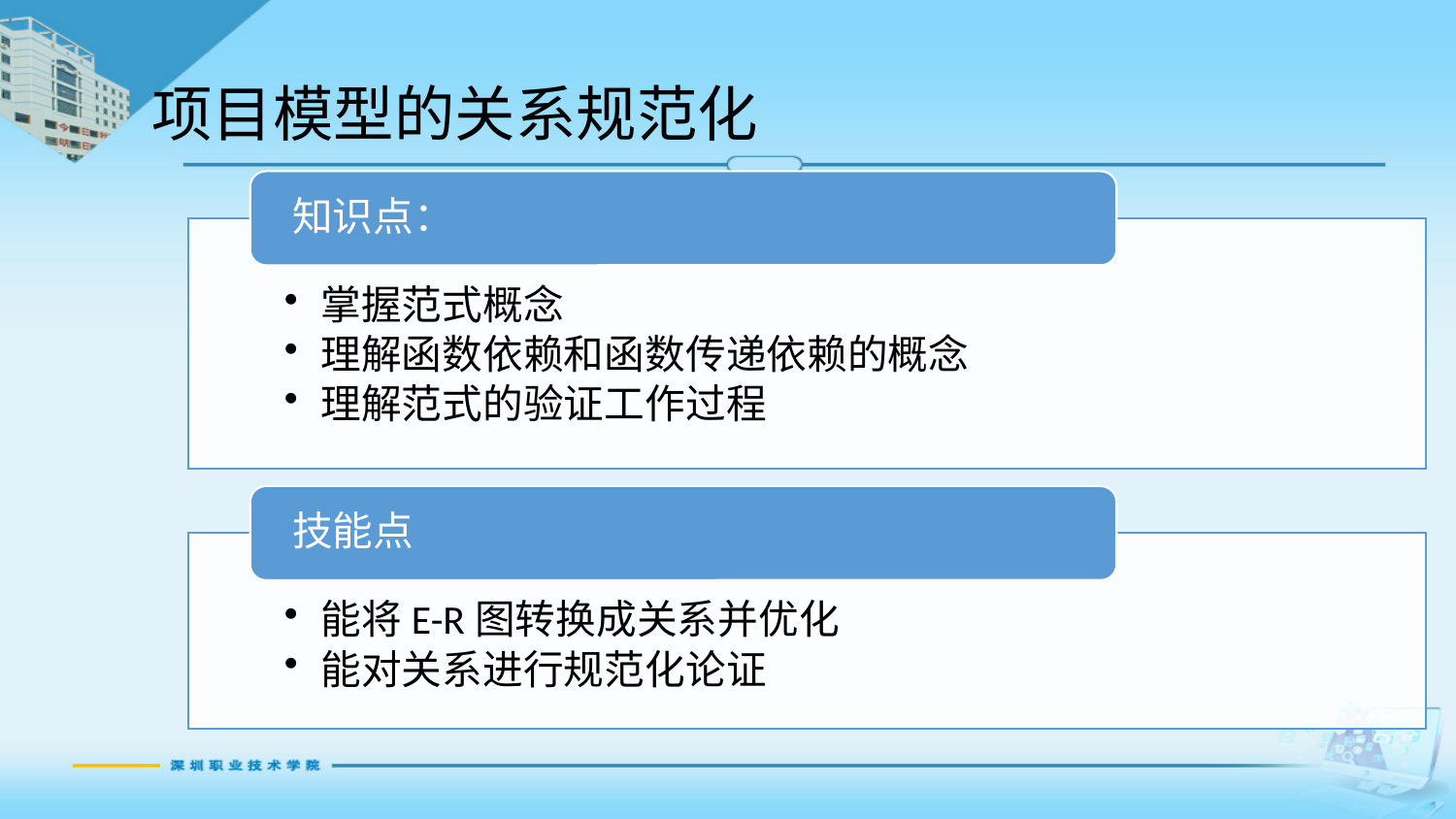

# 项目模型的关系规范化
掌握范式概念
理解函数依赖和函数传递依赖的概念
理解范式的验证工作过程
知识点：
能将E-R图转换成关系并优化
能对关系进行规范化论证
技能点